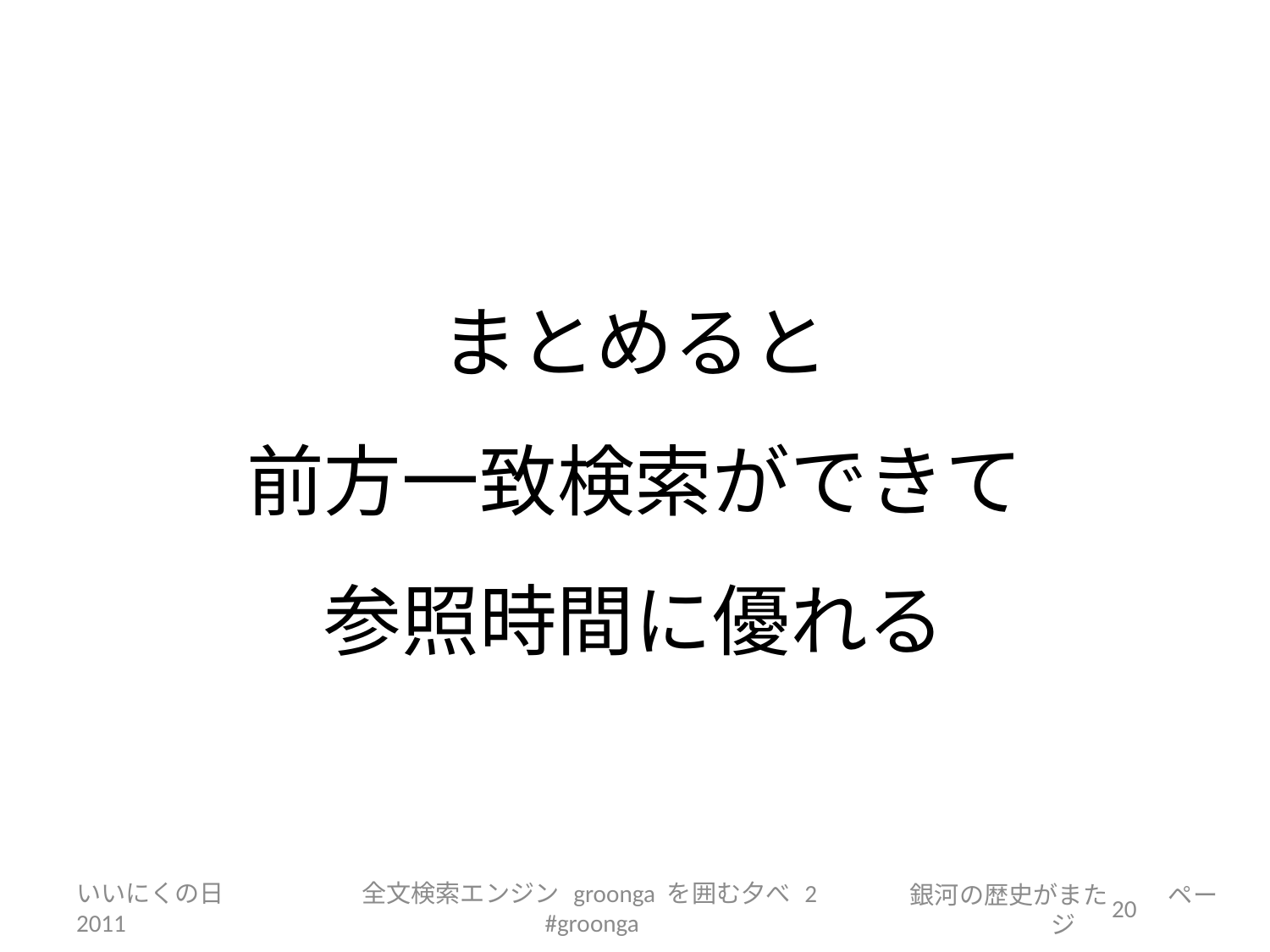

# まとめると 前方一致検索ができて 参照時間に優れる
いいにくの日 2011
全文検索エンジン groonga を囲む夕べ 2  #groonga
20